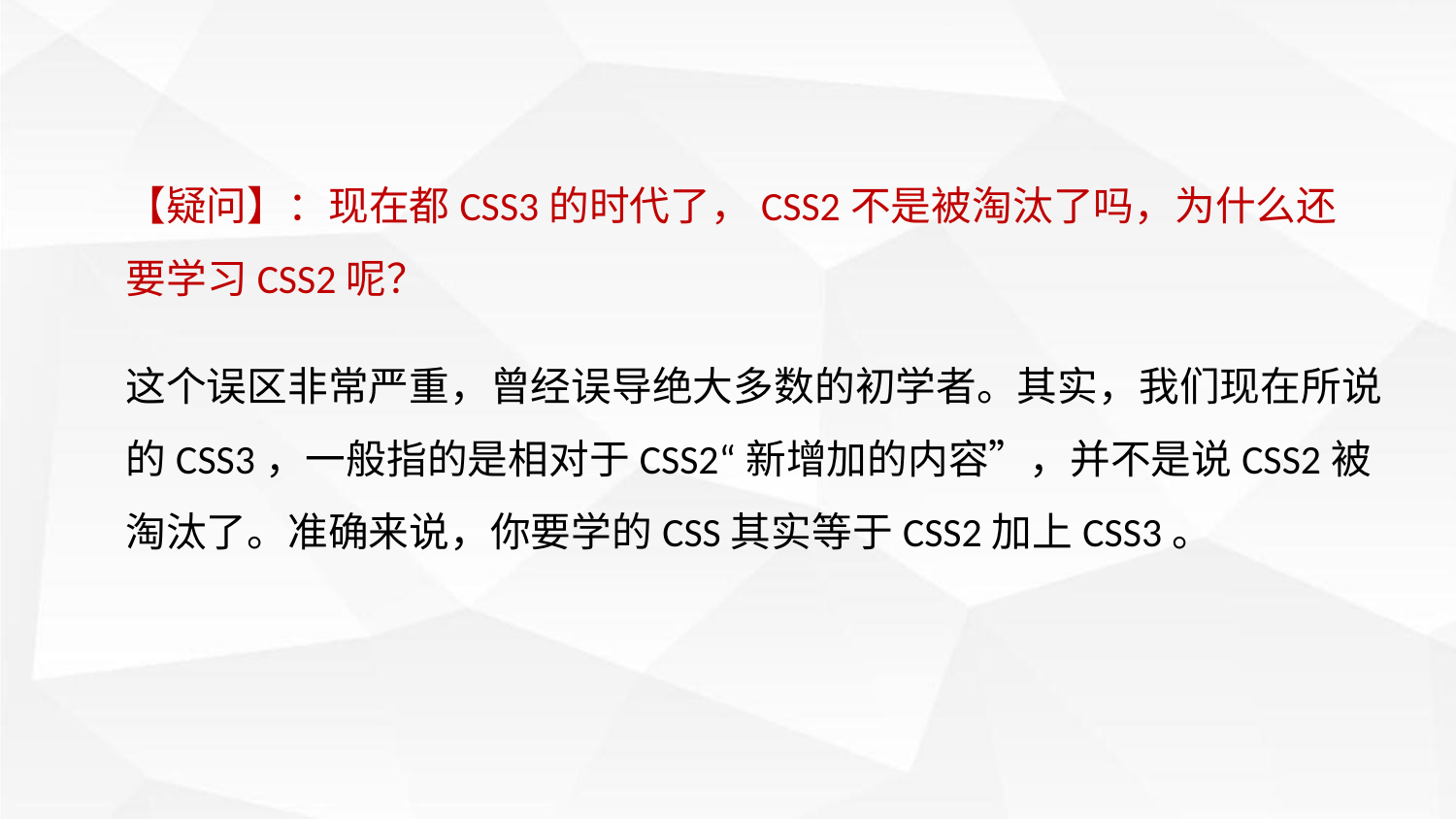

【疑问】：现在都CSS3的时代了，CSS2不是被淘汰了吗，为什么还要学习CSS2呢？
这个误区非常严重，曾经误导绝大多数的初学者。其实，我们现在所说的CSS3，一般指的是相对于CSS2“新增加的内容”，并不是说CSS2被淘汰了。准确来说，你要学的CSS其实等于CSS2加上CSS3。